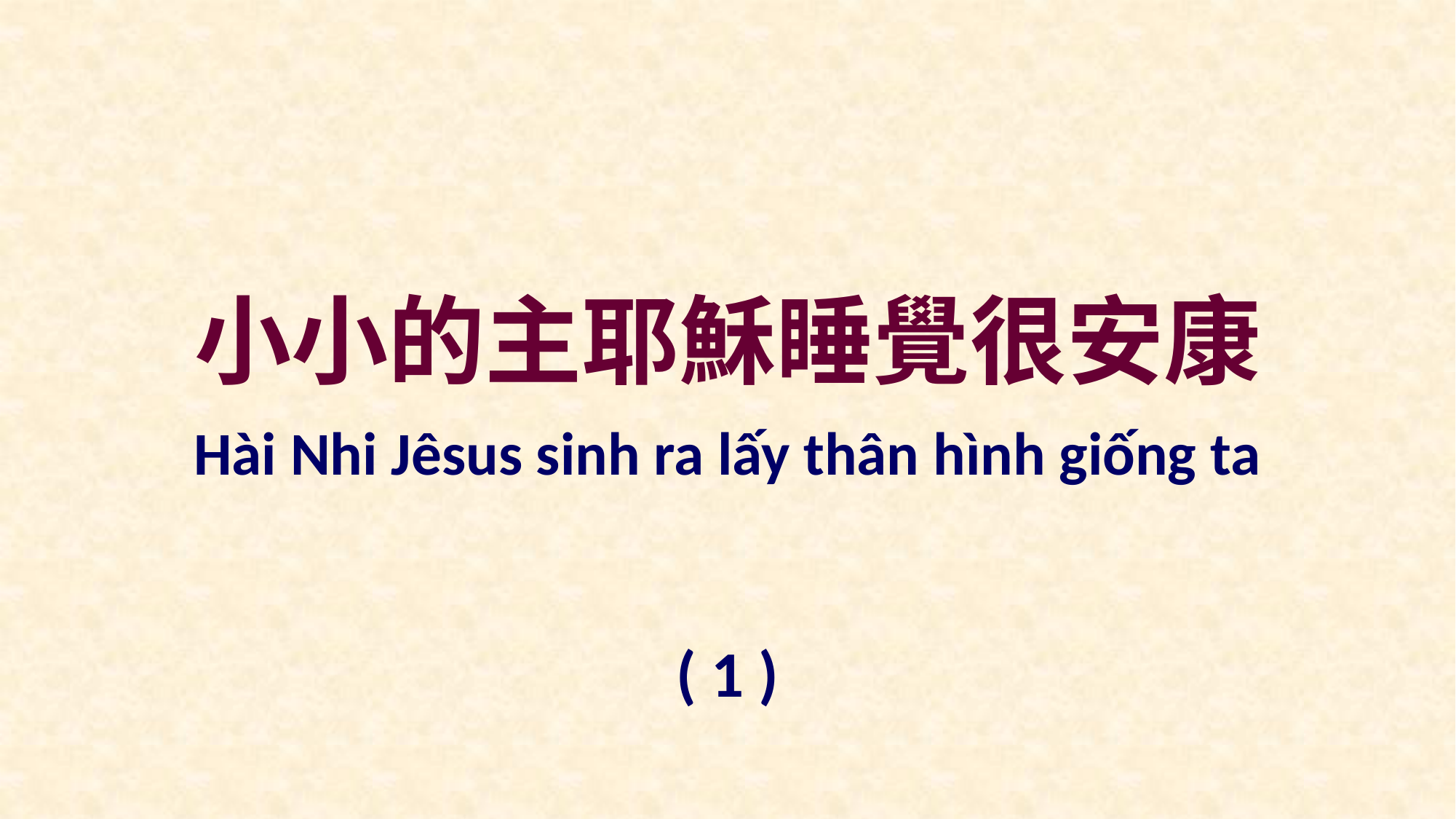

小小的主耶穌睡覺很安康
Hài Nhi Jêsus sinh ra lấy thân hình giống ta
( 1 )